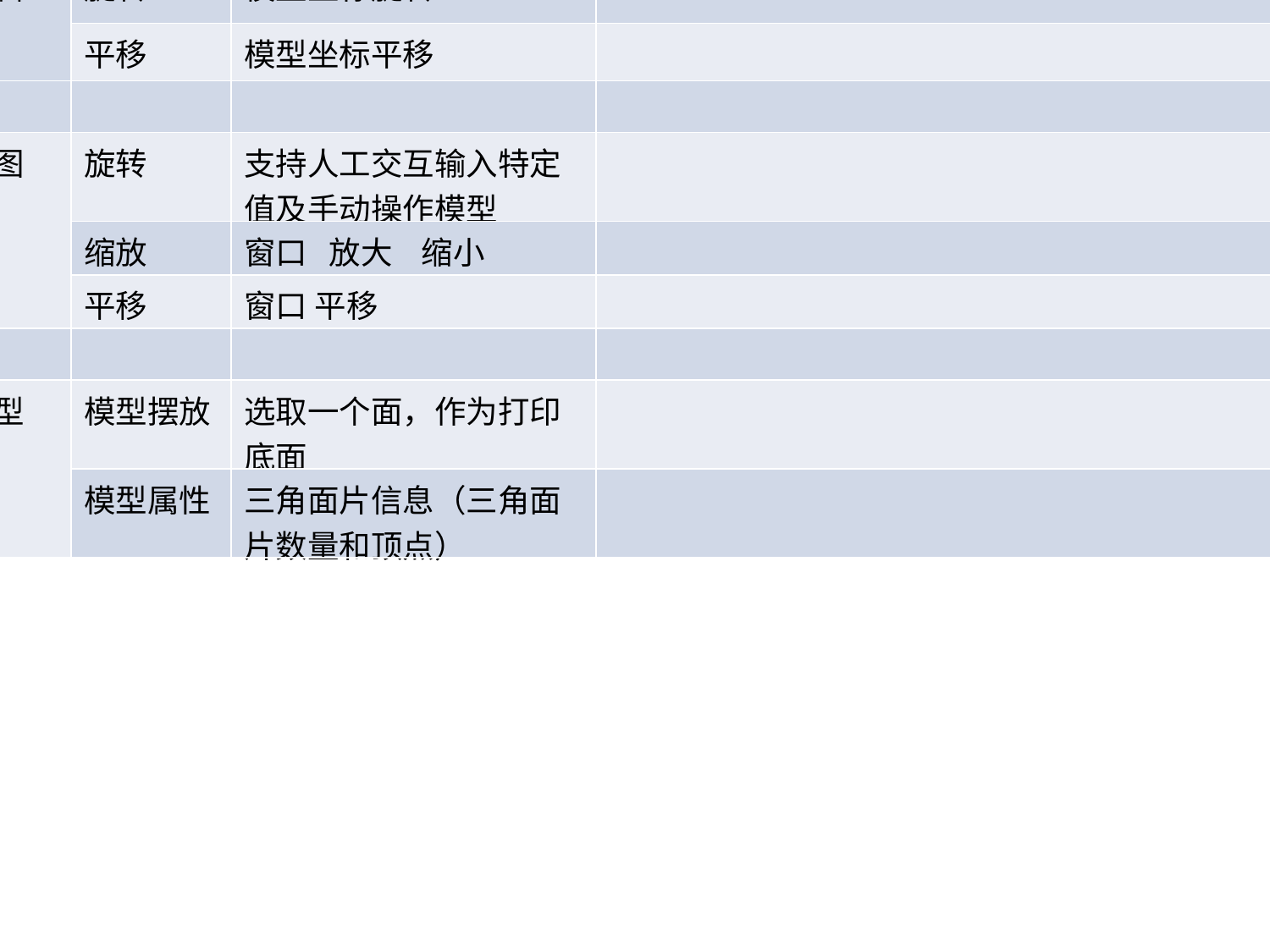

| 一级功能 | 二级功能 | 三级功能 | 完成的关键技术点 |
| --- | --- | --- | --- |
| 文件 | 打开 | STL模型（ASCII 和binary） OBJ模型 | 模型的导入加数据结构的建立用时为平均每一万面片用时一秒 |
|  | 保存 | OBJ模型 |  |
|  | 输出 | AFF文件 | 输出可以用来打印的控制代码，可调参数激光速度、激光功率 |
|  |  |  |  |
| 编辑 | 旋转 | 模型坐标旋转 |  |
|  | 平移 | 模型坐标平移 |  |
|  |  |  |  |
| 视图 | 旋转 | 支持人工交互输入特定值及手动操作模型 |  |
|  | 缩放 | 窗口 放大 缩小 |  |
|  | 平移 | 窗口 平移 |  |
|  |  |  |  |
| 模型 | 模型摆放 | 选取一个面，作为打印底面 |  |
|  | 模型属性 | 三角面片信息（三角面片数量和顶点） |  |

模型属性

分层信息
轴向显示